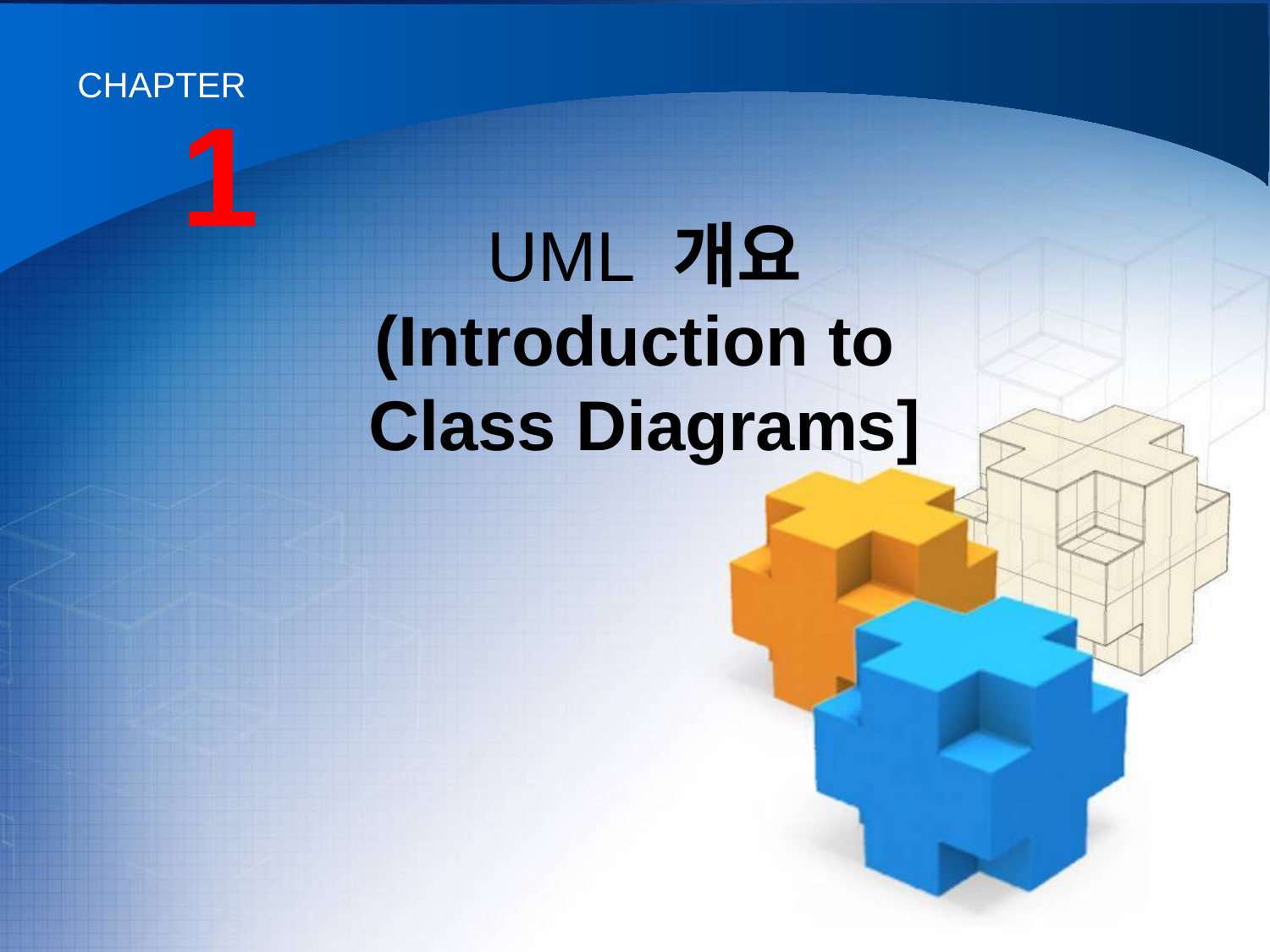

# UML 개요 (Introduction to Class Diagrams]